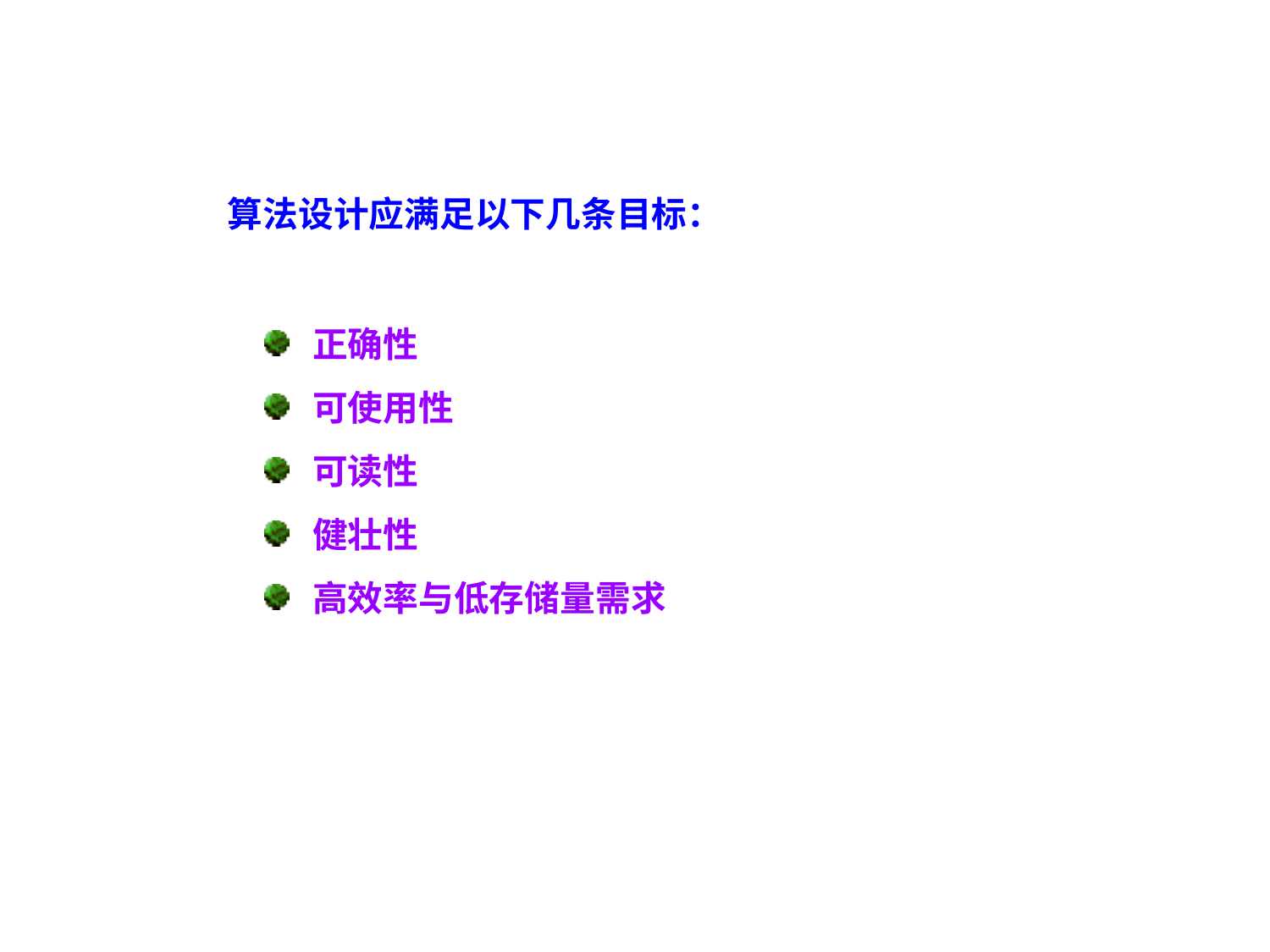

算法设计应满足以下几条目标：
正确性
可使用性
可读性
健壮性
高效率与低存储量需求